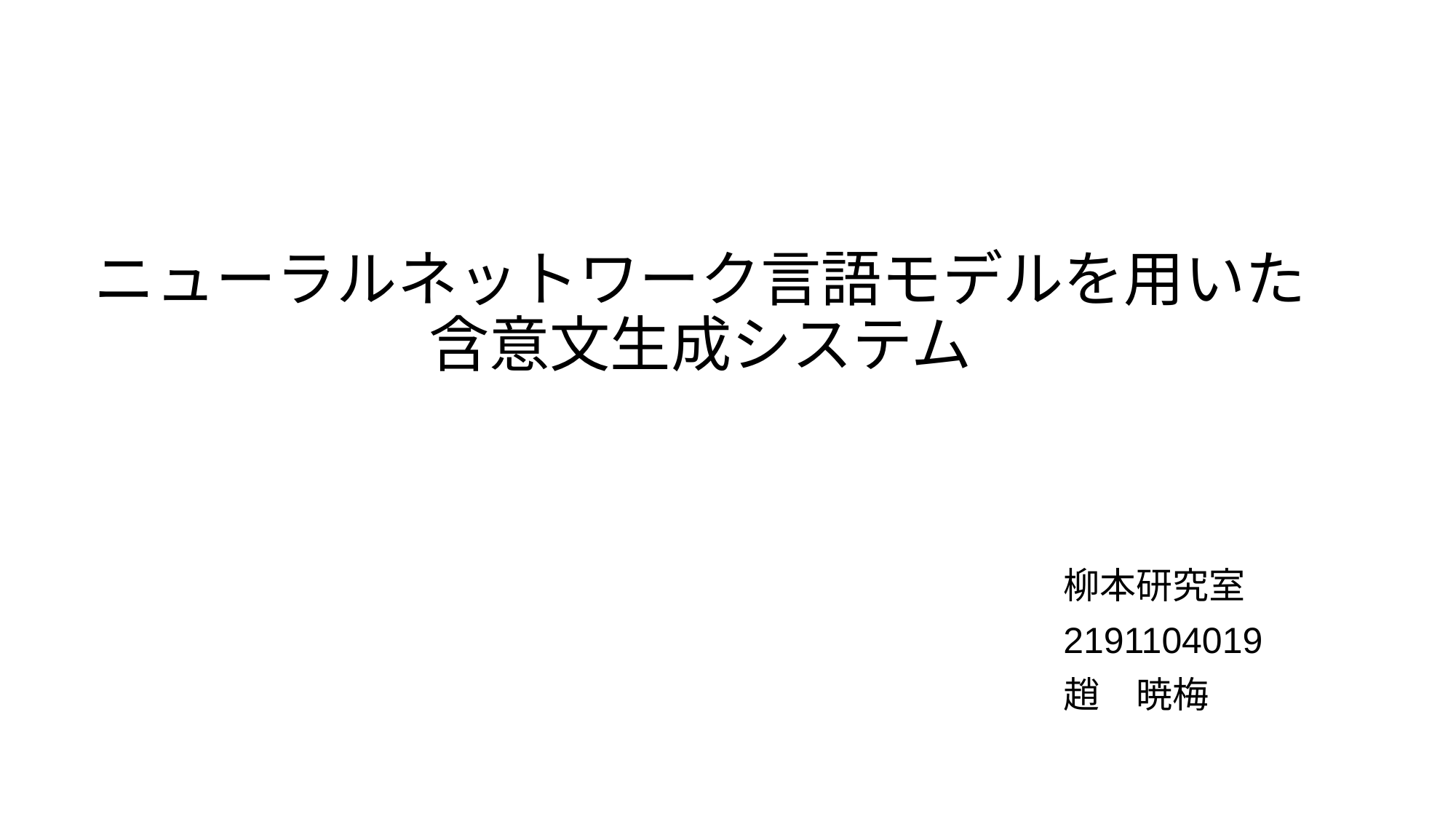

# ニューラルネットワーク言語モデルを用いた 含意文生成システム
柳本研究室
2191104019
趙　暁梅